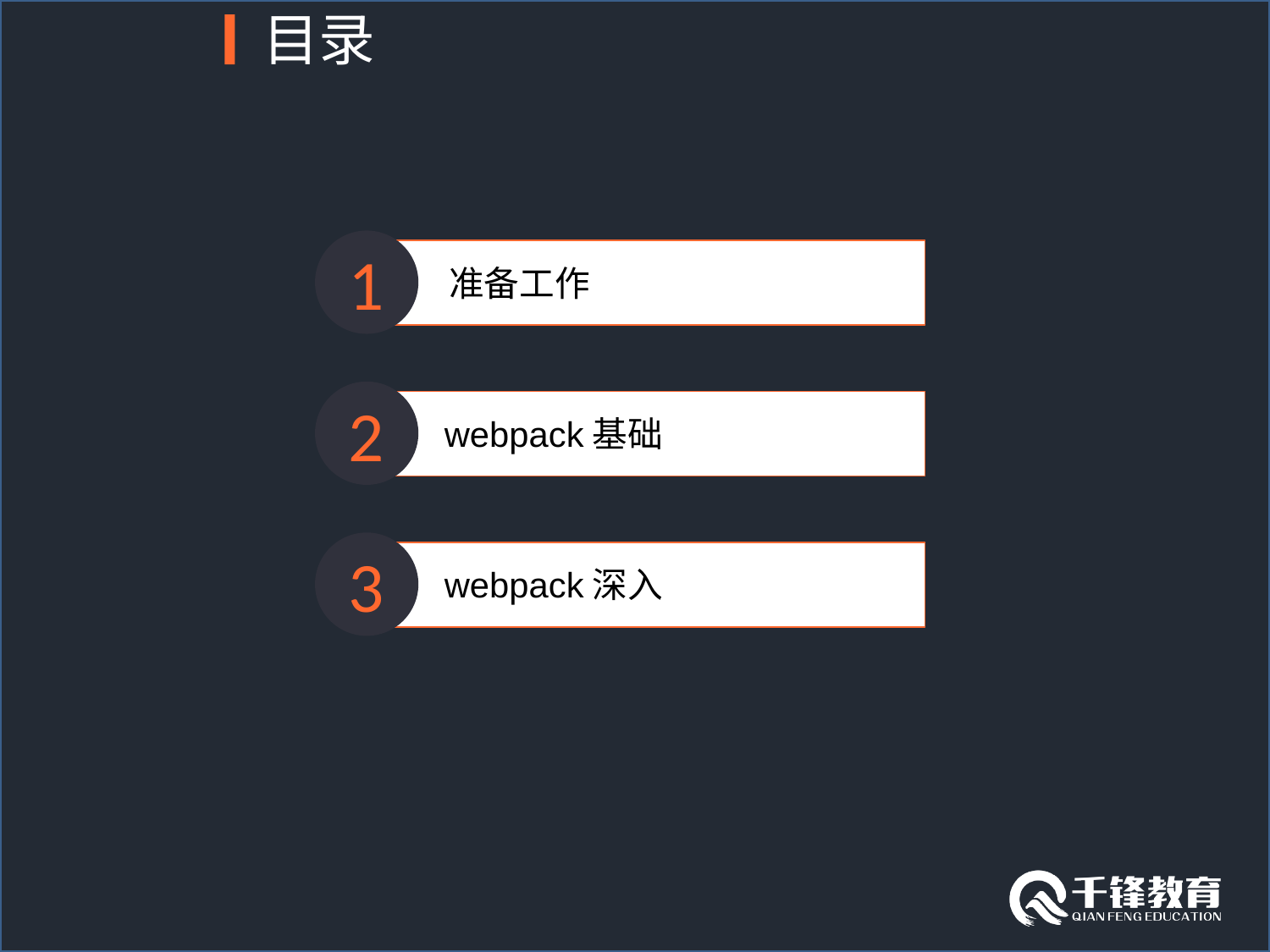

目录
1
  准备工作
2
  webpack基础
3
  webpack深入